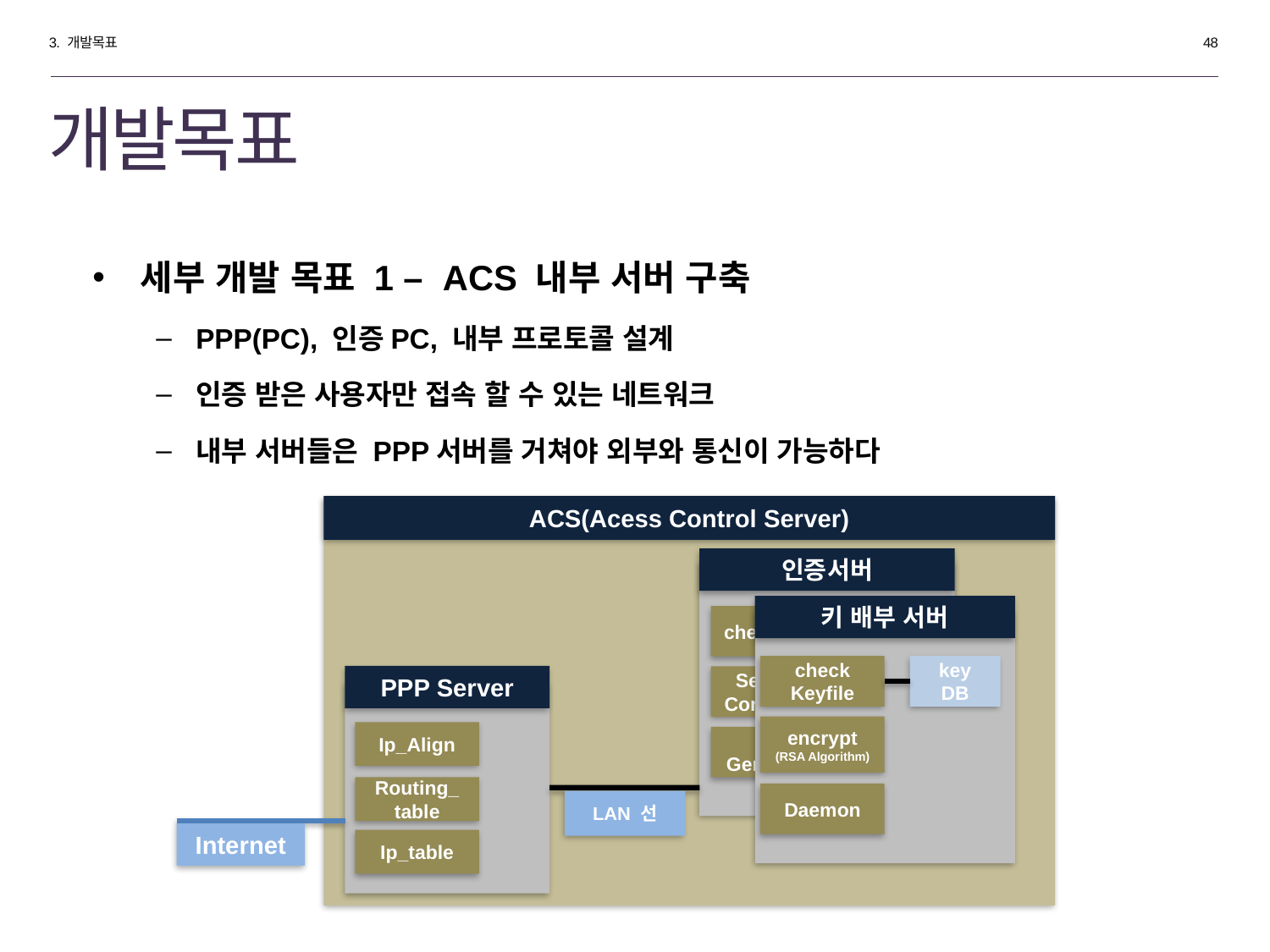

3. 개발목표
48
# 개발목표
세부 개발 목표 1 –  ACS 내부 서버 구축
PPP(PC), 인증PC, 내부 프로토콜 설계
인증 받은 사용자만 접속 할 수 있는 네트워크
내부 서버들은 PPP서버를 거쳐야 외부와 통신이 가능하다

ACS(Acess Control Server)
인증서버

키 배부 서버

checkUser
user
DB
check
Keyfile
key
DB
PPP Server

Session
Connector
encrypt
(RSA Algorithm)
Ip_Align
key
Generator
Routing_
table
Daemon
LAN 선
Internet
Ip_table